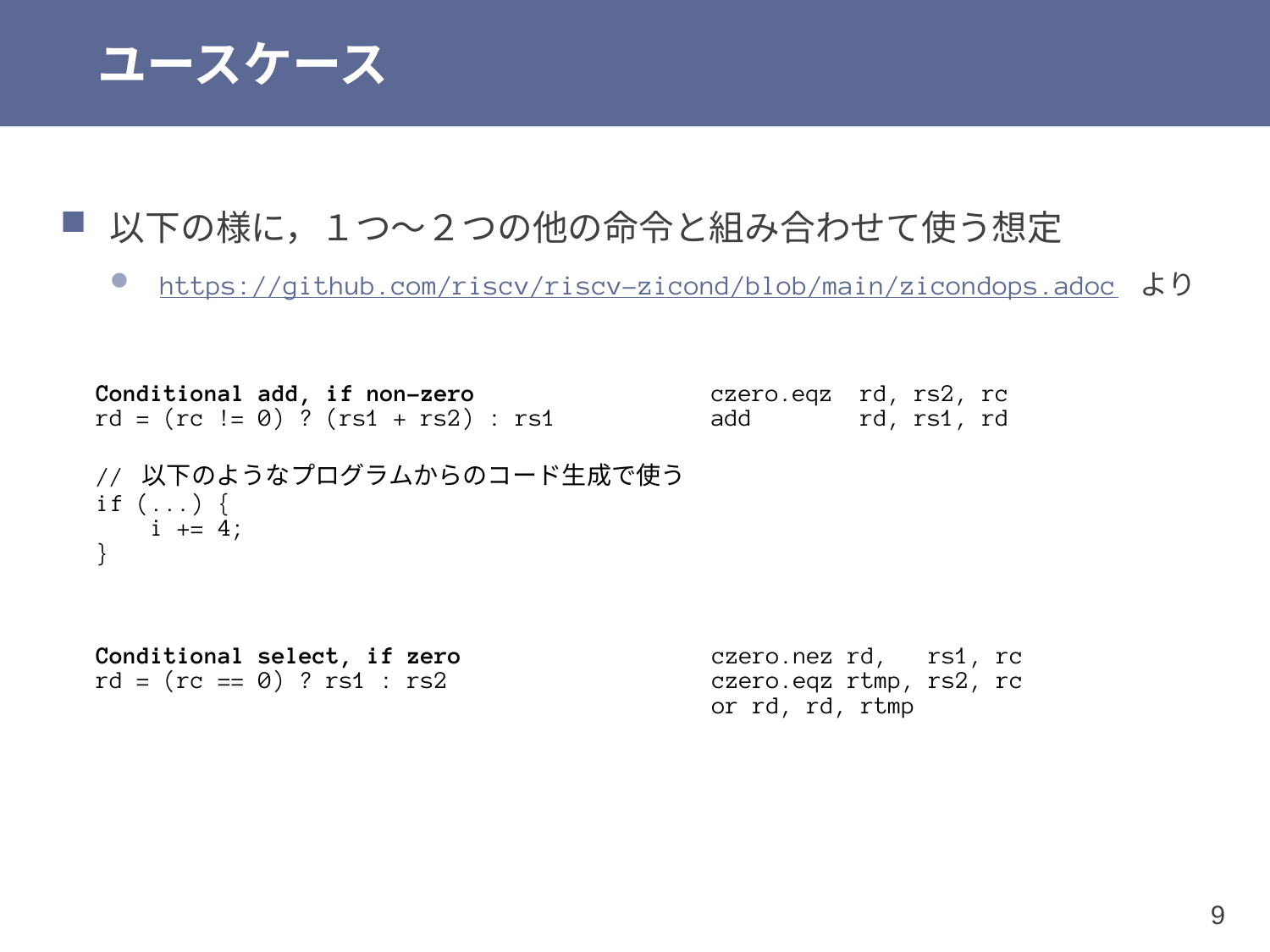

# ユースケース
以下の様に，１つ～２つの他の命令と組み合わせて使う想定
https://github.com/riscv/riscv-zicond/blob/main/zicondops.adoc より
| Conditional add, if non-zero rd = (rc != 0) ? (rs1 + rs2) : rs1 // 以下のようなプログラムからのコード生成で使う if (...) { i += 4; } | czero.eqz rd, rs2, rc add rd, rs1, rd |
| --- | --- |
| Conditional select, if zero rd = (rc == 0) ? rs1 : rs2 | czero.nez rd, rs1, rc czero.eqz rtmp, rs2, rc or rd, rd, rtmp |
| --- | --- |